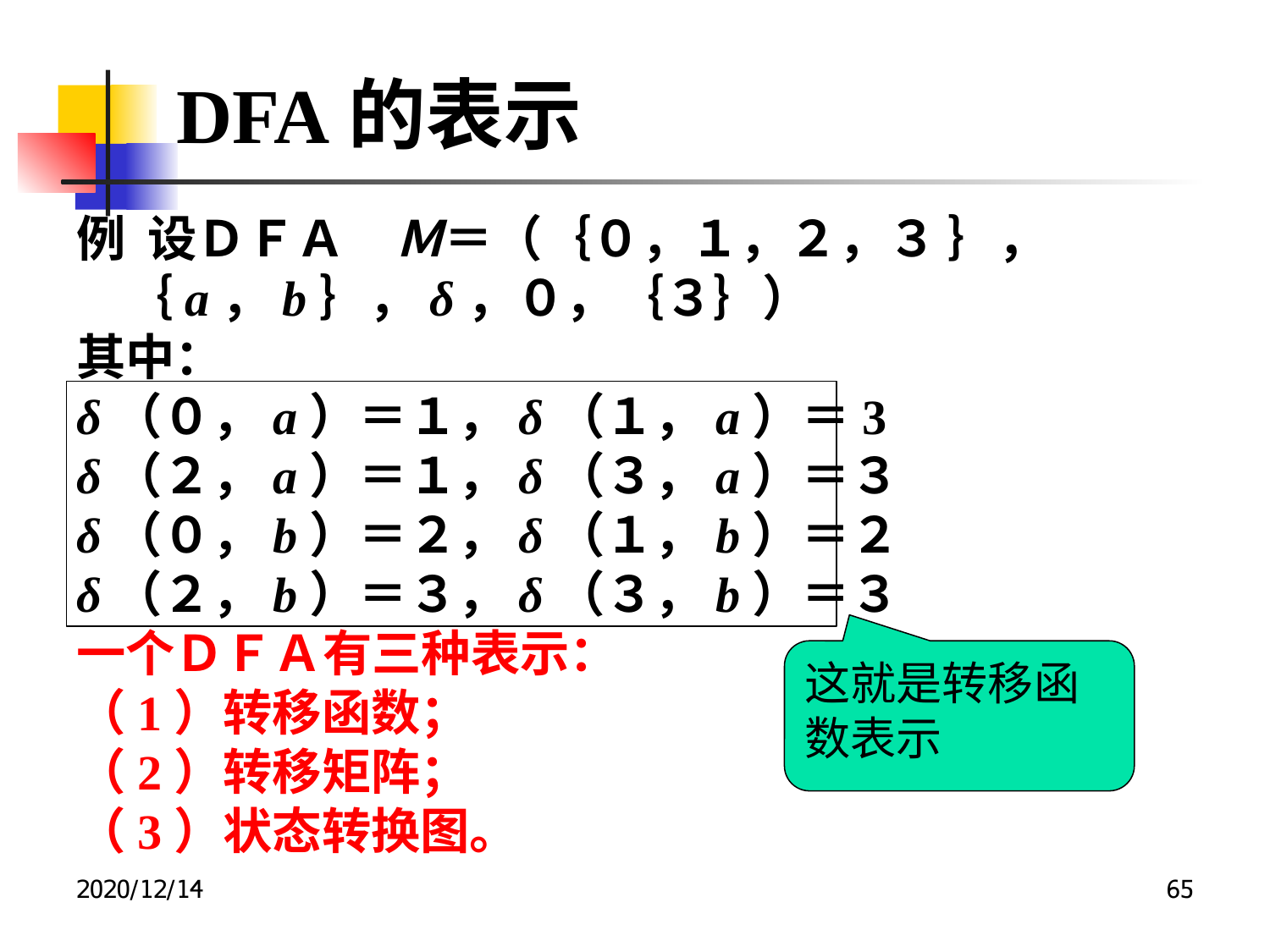

DFA的表示
例  设ＤＦＡ　Ｍ＝（｛０，１，２，３ ｝，｛a，b｝，δ，０，｛３｝）
其中：
δ（０，a）＝１，δ（１，a）＝3
δ（２，a）＝１，δ（３，a）＝３
δ（０，b）＝２，δ（１，b）＝２
δ（２，b）＝３，δ（３，b）＝３
一个ＤＦＡ有三种表示：
（1）转移函数；
（2）转移矩阵；
（3）状态转换图。

这就是转移函数表示
2020/12/14
65